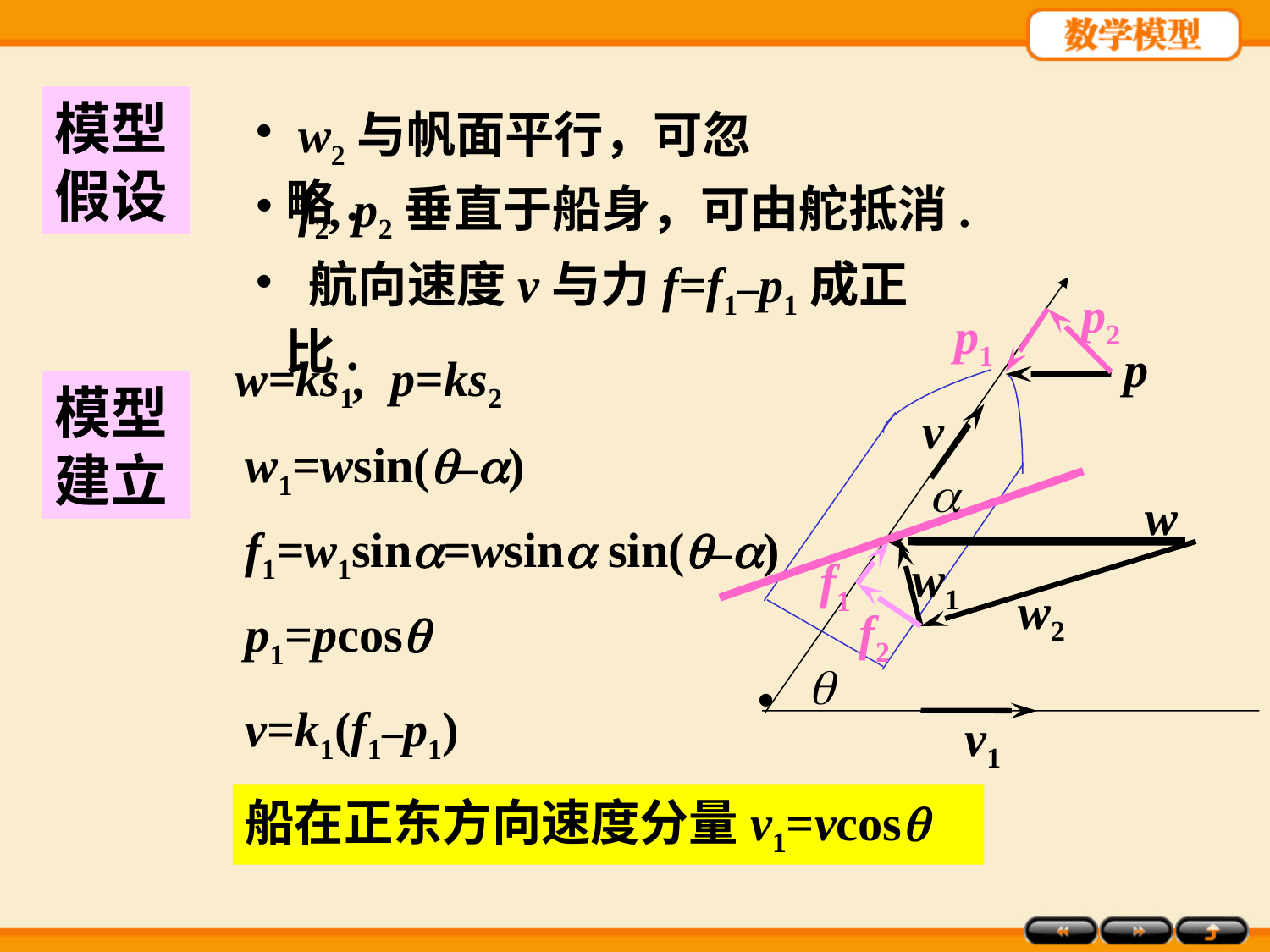

模型假设
 w2与帆面平行，可忽略.
 f2, p2垂直于船身，可由舵抵消.
 航向速度v与力f=f1–p1成正比.

α

θ

w
p

p2
p1

w1
f1
w2

f2
w=ks1,  p=ks2
模型建立
v

w1=wsin(θ–α)
f1=w1sinα=wsinα sin(θ–α)
p1=pcosθ
v=k1(f1–p1)
v1

船在正东方向速度分量v1=vcosθ